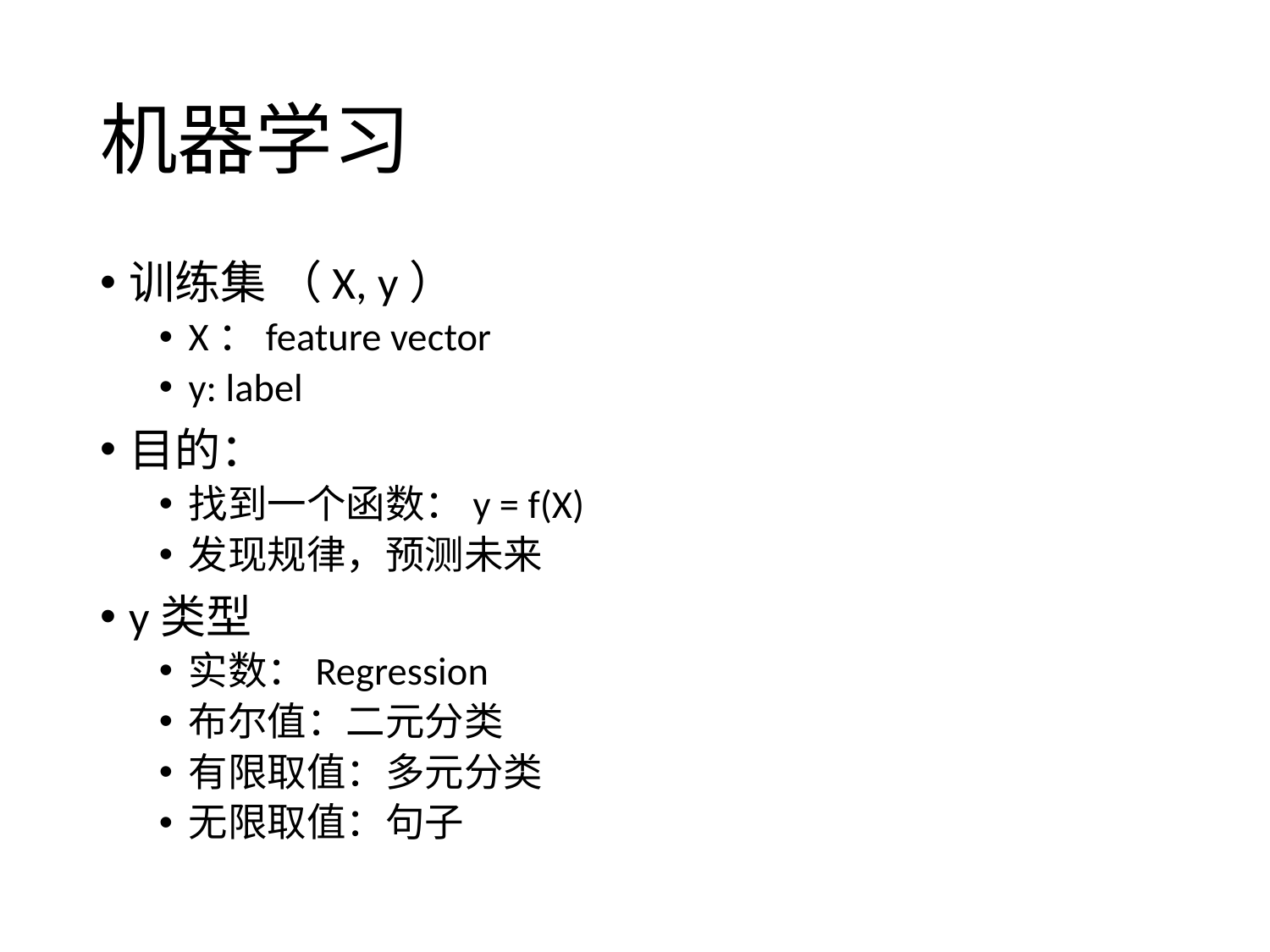

# 机器学习
训练集 （X, y）
X：feature vector
y: label
目的：
找到一个函数：y = f(X)
发现规律，预测未来
y类型
实数：Regression
布尔值：二元分类
有限取值：多元分类
无限取值：句子